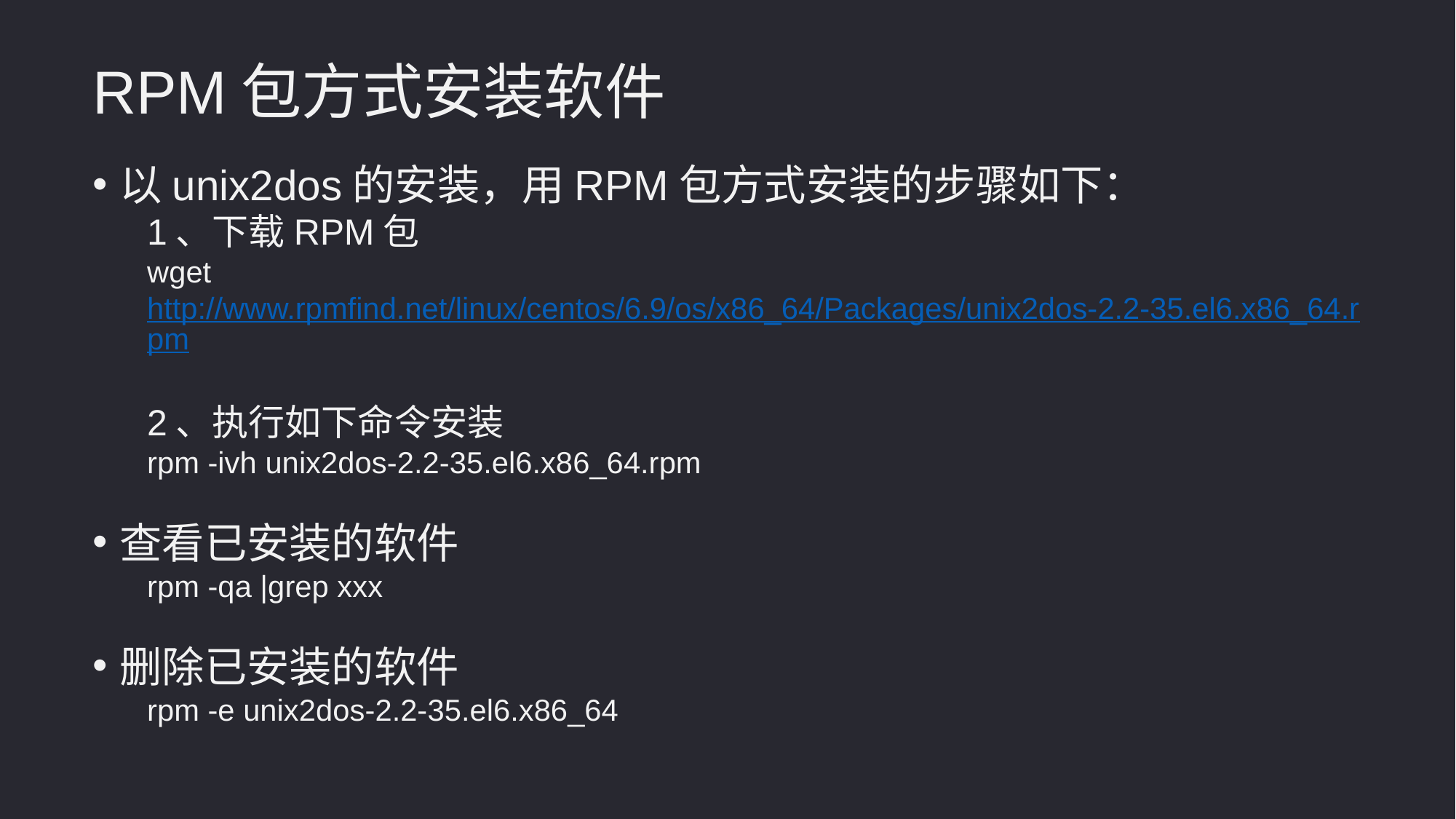

RPM包方式安装软件
以unix2dos的安装，用RPM包方式安装的步骤如下：
1、下载RPM包
wget http://www.rpmfind.net/linux/centos/6.9/os/x86_64/Packages/unix2dos-2.2-35.el6.x86_64.rpm

2、执行如下命令安装
rpm -ivh unix2dos-2.2-35.el6.x86_64.rpm

查看已安装的软件
rpm -qa |grep xxx

删除已安装的软件
rpm -e unix2dos-2.2-35.el6.x86_64